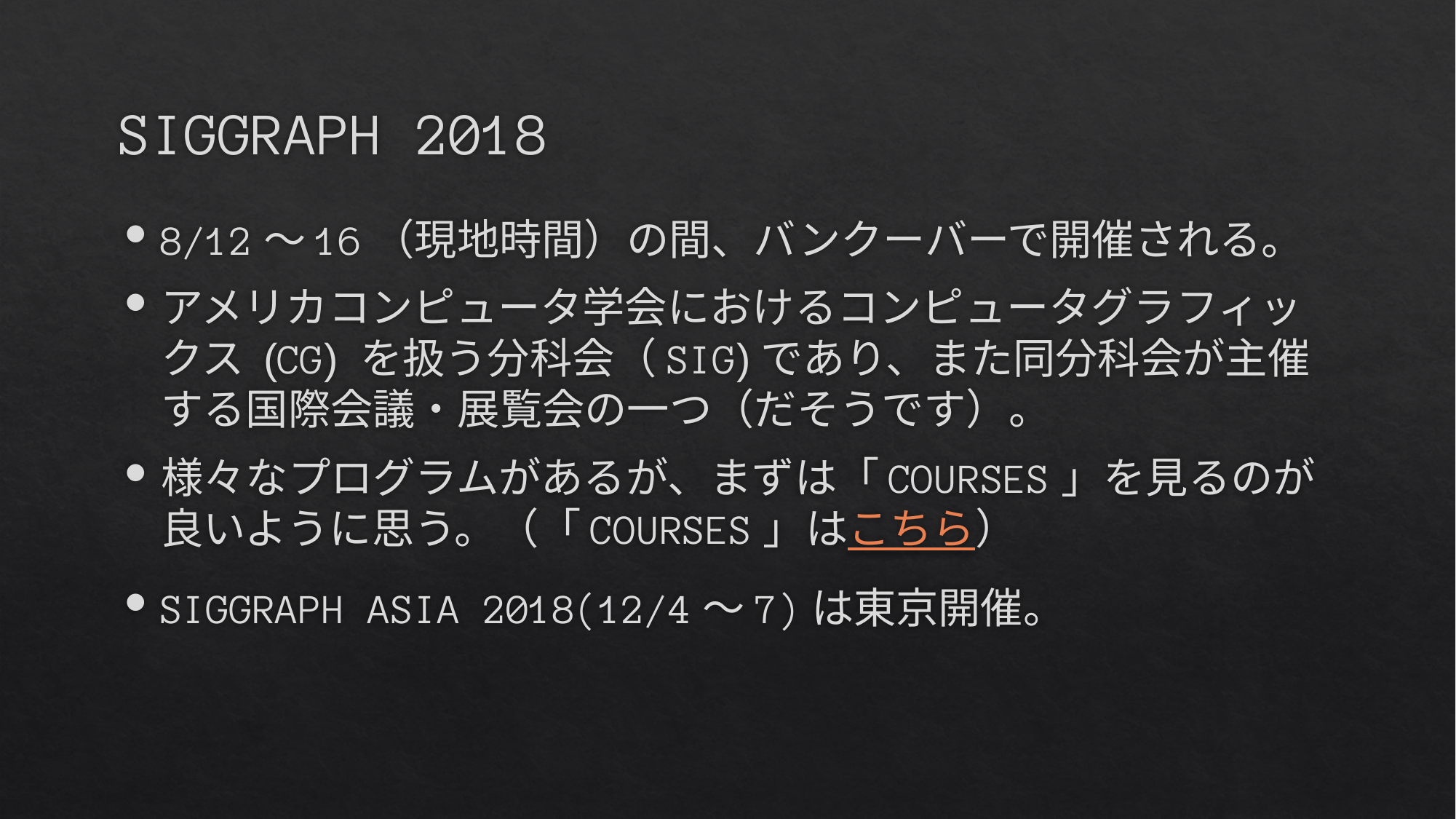

# SIGGRAPH 2018
8/12～16（現地時間）の間、バンクーバーで開催される。
アメリカコンピュータ学会におけるコンピュータグラフィックス (CG) を扱う分科会（SIG)であり、また同分科会が主催する国際会議・展覧会の一つ（だそうです）。
様々なプログラムがあるが、まずは「COURSES」を見るのが良いように思う。（「COURSES」はこちら）
SIGGRAPH ASIA 2018(12/4～7)は東京開催。